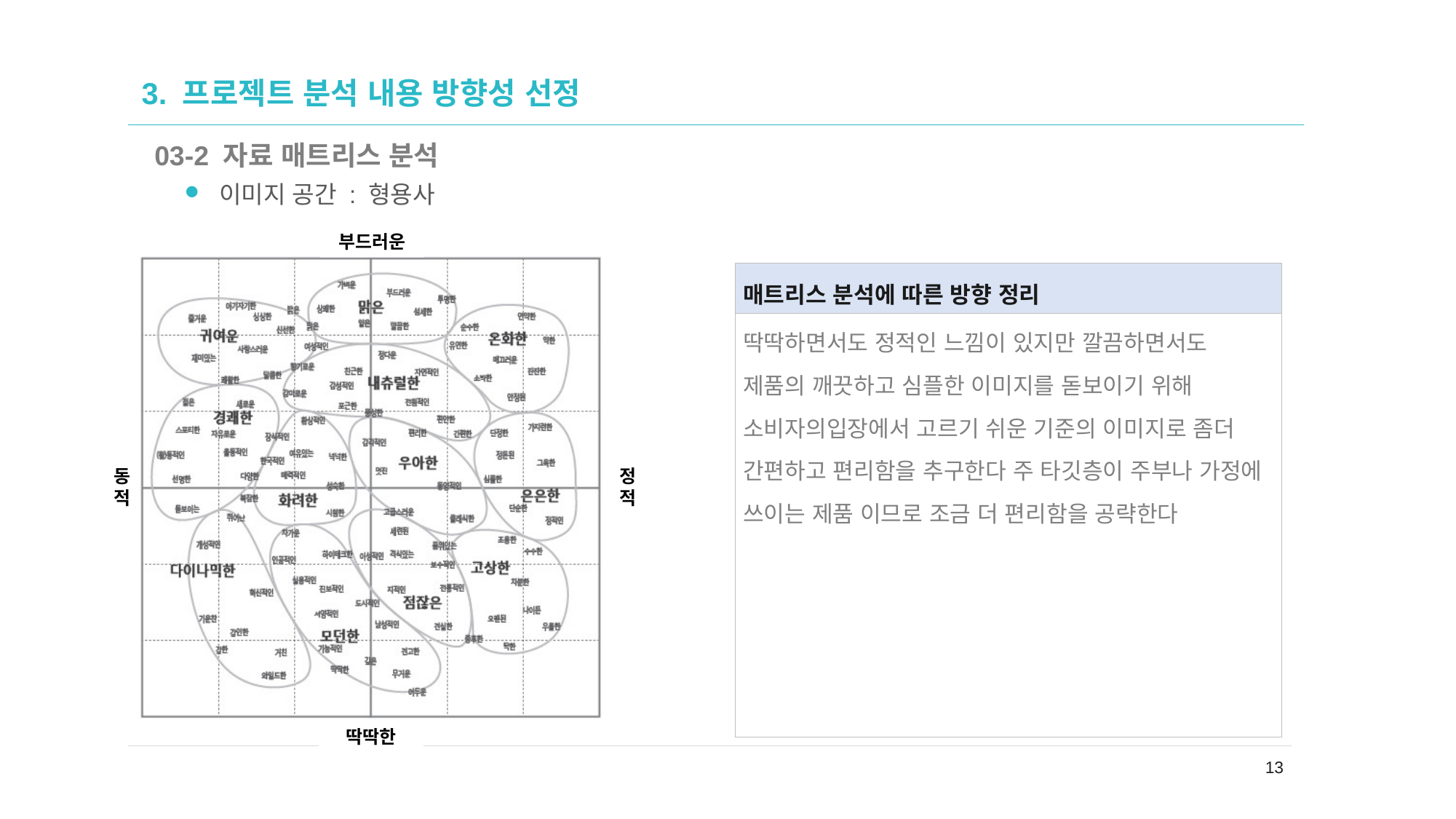

02
# 3. 프로젝트 분석 내용 방향성 선정
03-2 자료 매트리스 분석
이미지 공간 : 형용사
| 매트리스 분석에 따른 방향 정리 |
| --- |
| 딱딱하면서도 정적인 느낌이 있지만 깔끔하면서도 제품의 깨끗하고 심플한 이미지를 돋보이기 위해 소비자의입장에서 고르기 쉬운 기준의 이미지로 좀더 간편하고 편리함을 추구한다 주 타깃층이 주부나 가정에 쓰이는 제품 이므로 조금 더 편리함을 공략한다 |
13